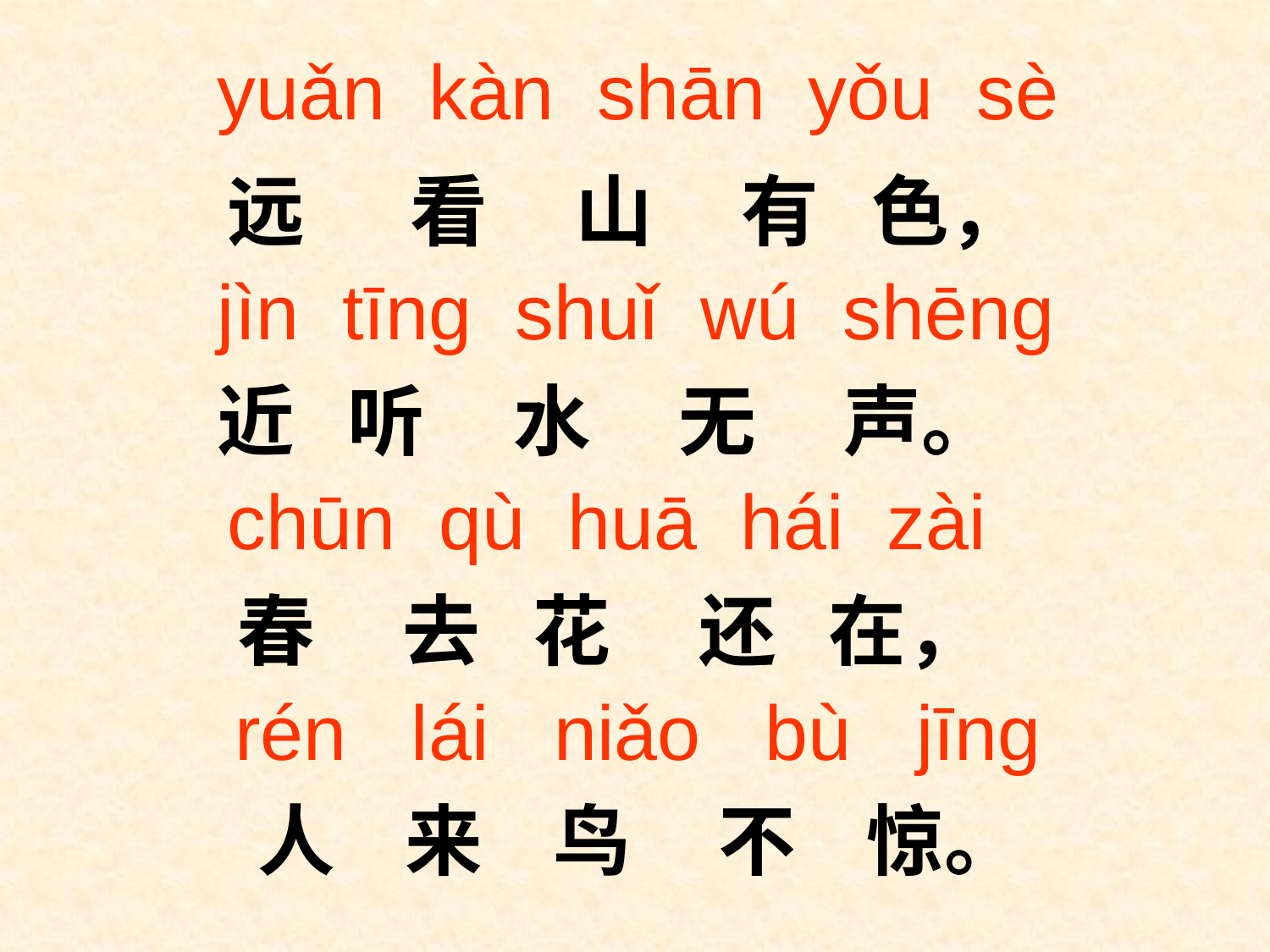

yuǎn  kàn  shān  yǒu  sè
远      看     山     有   色，
jìn  tīng  shuǐ  wú  shēng
近   听     水     无     声。
chūn  qù  huā  hái  zài
春     去   花     还   在，
rén   lái   niǎo   bù   jīng
人    来    鸟     不    惊。